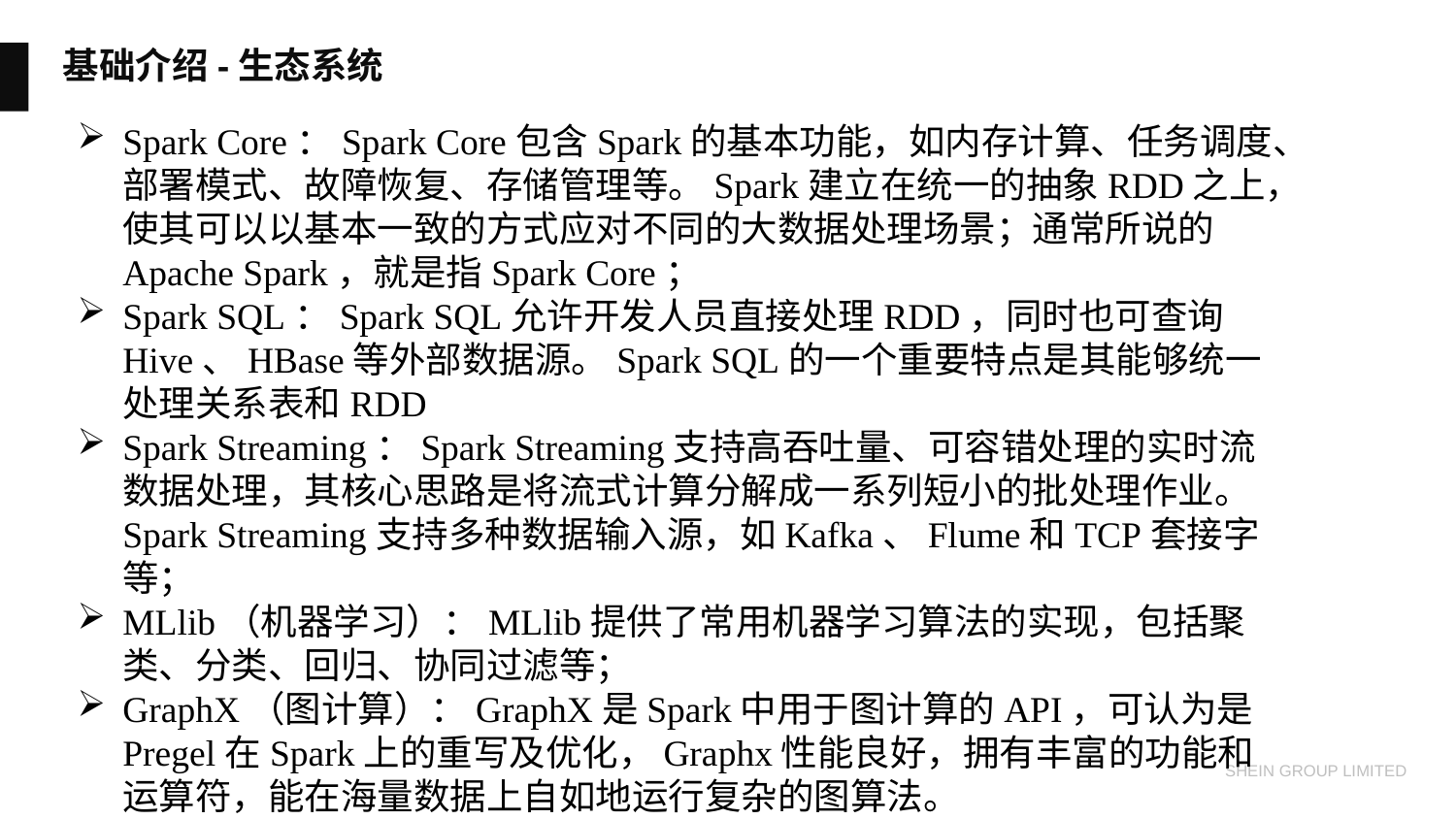

基础介绍-生态系统
Spark Core：Spark Core包含Spark的基本功能，如内存计算、任务调度、部署模式、故障恢复、存储管理等。Spark建立在统一的抽象RDD之上，使其可以以基本一致的方式应对不同的大数据处理场景；通常所说的Apache Spark，就是指Spark Core；
Spark SQL：Spark SQL允许开发人员直接处理RDD，同时也可查询Hive、HBase等外部数据源。Spark SQL的一个重要特点是其能够统一处理关系表和RDD
Spark Streaming：Spark Streaming支持高吞吐量、可容错处理的实时流数据处理，其核心思路是将流式计算分解成一系列短小的批处理作业。Spark Streaming支持多种数据输入源，如Kafka、Flume和TCP套接字等；
MLlib（机器学习）：MLlib提供了常用机器学习算法的实现，包括聚类、分类、回归、协同过滤等；
GraphX（图计算）：GraphX是Spark中用于图计算的API，可认为是Pregel在Spark上的重写及优化，Graphx性能良好，拥有丰富的功能和运算符，能在海量数据上自如地运行复杂的图算法。
SHEIN GROUP LIMITED